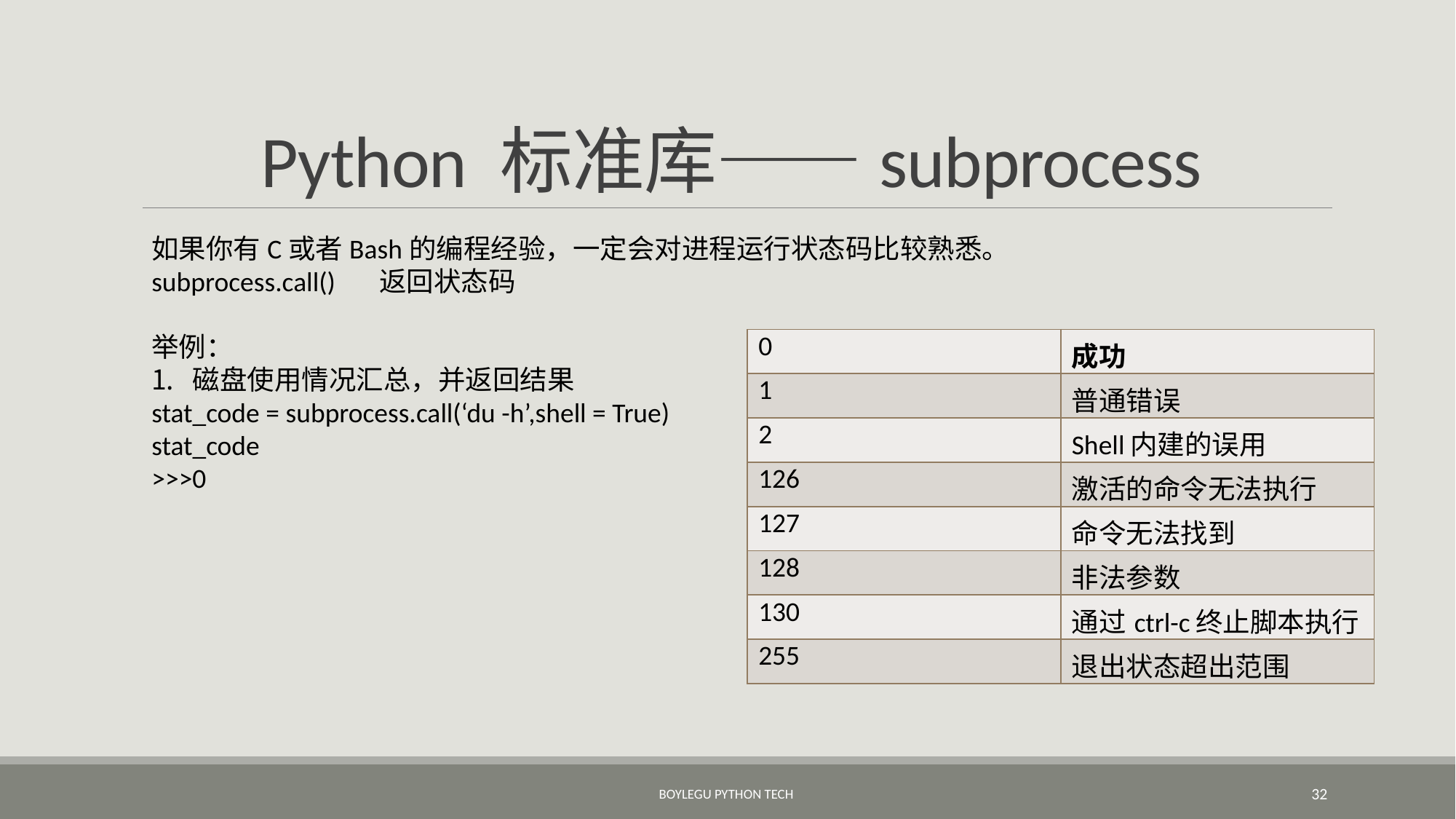

# Python 标准库——subprocess
如果你有C或者Bash的编程经验，一定会对进程运行状态码比较熟悉。
subprocess.call()      返回状态码

举例：
磁盘使用情况汇总，并返回结果
stat_code = subprocess.call(‘du -h’,shell = True)
stat_code
>>>0

| 0 | 成功 |
| --- | --- |
| 1 | 普通错误 |
| 2 | Shell内建的误用 |
| 126 | 激活的命令无法执行 |
| 127 | 命令无法找到 |
| 128 | 非法参数 |
| 130 | 通过ctrl-c终止脚本执行 |
| 255 | 退出状态超出范围 |
BoyleGu Python Tech
32